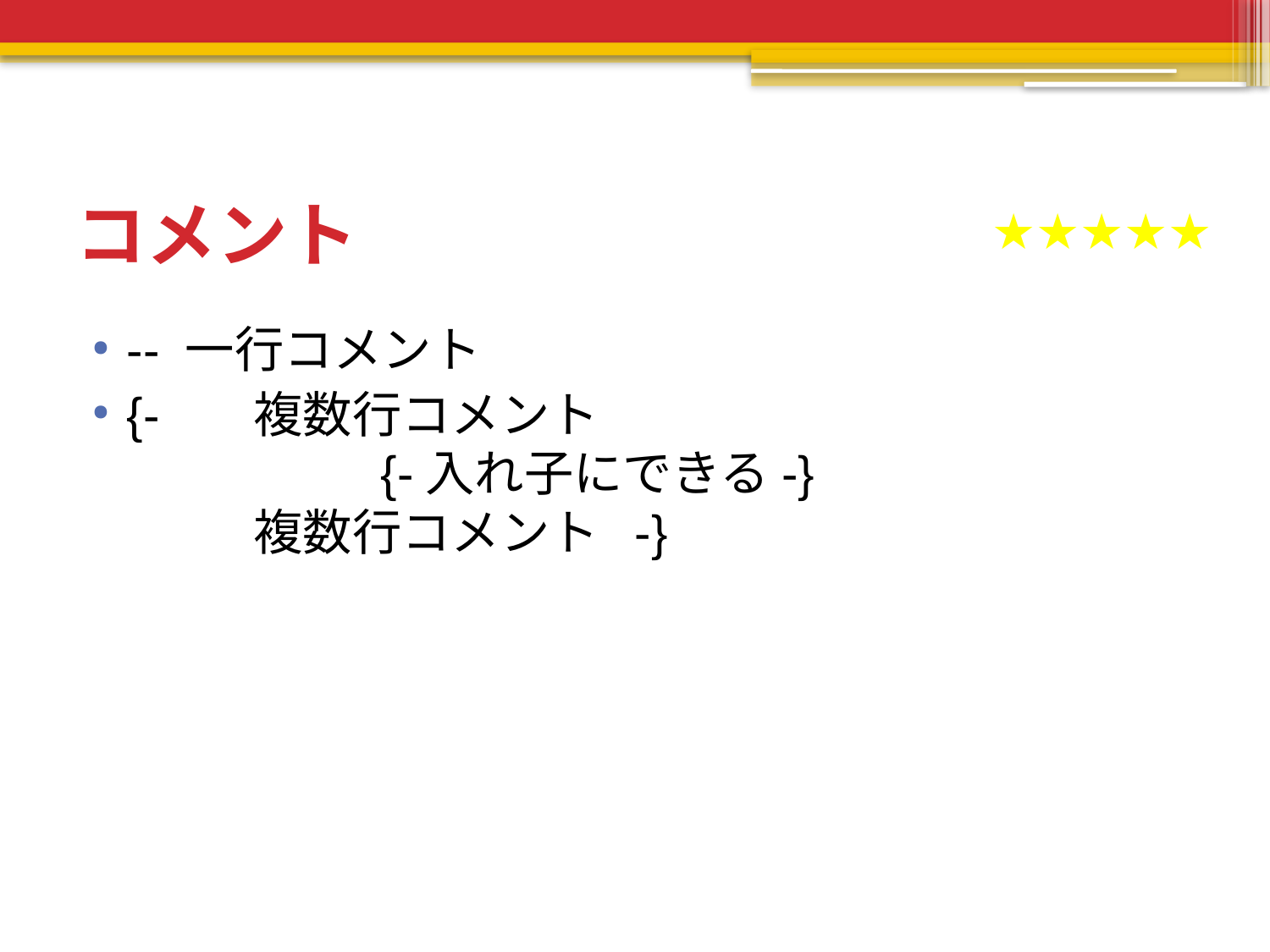

# コメント
★★★★★
-- 一行コメント
{-	複数行コメント
		{-入れ子にできる-}
	複数行コメント	-}